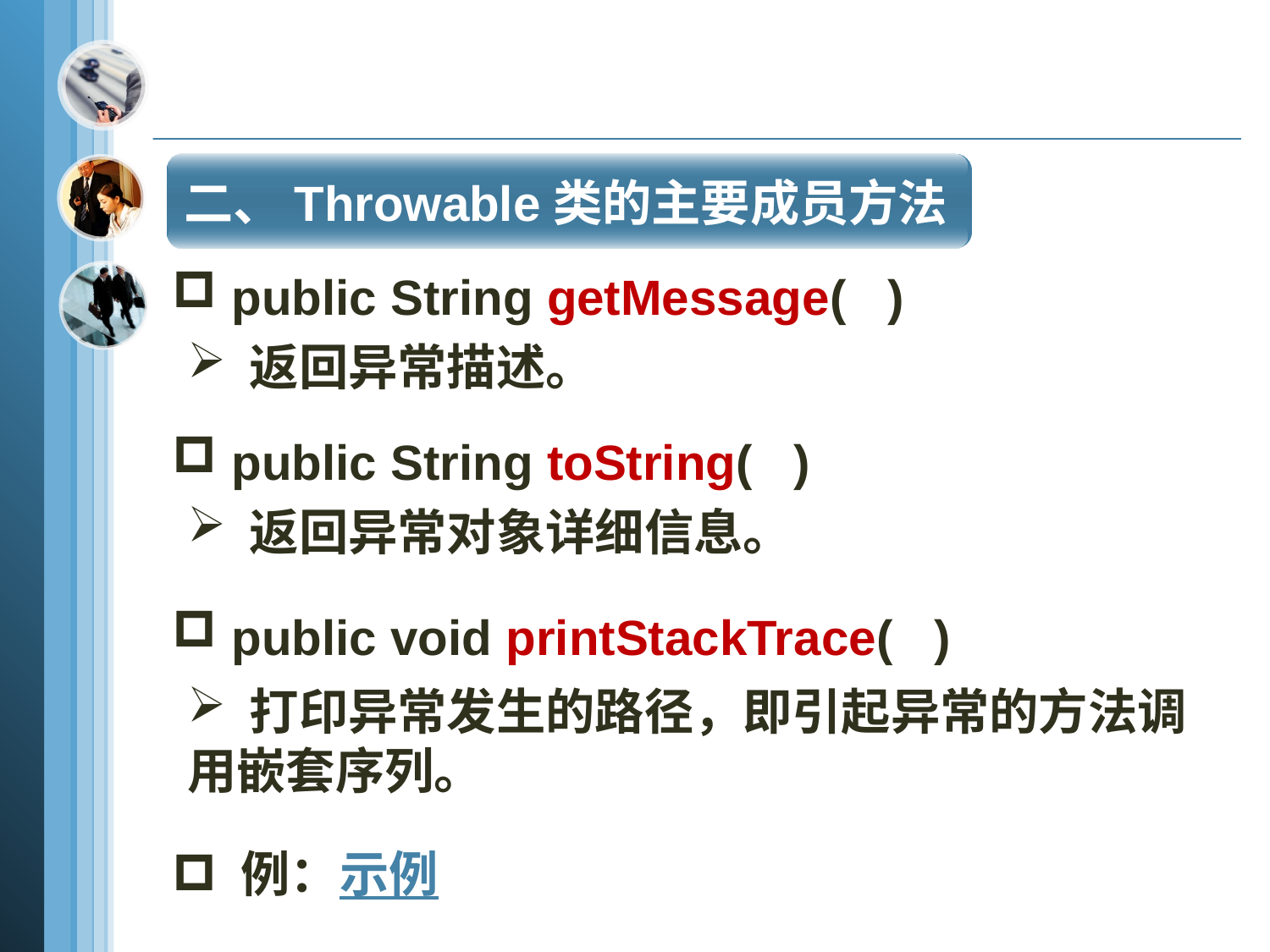

二、Throwable类的主要成员方法

 public String getMessage(   )
 返回异常描述。
 public String toString(   )
 返回异常对象详细信息。
 public void printStackTrace(   )
 打印异常发生的路径，即引起异常的方法调
用嵌套序列。
 例：示例